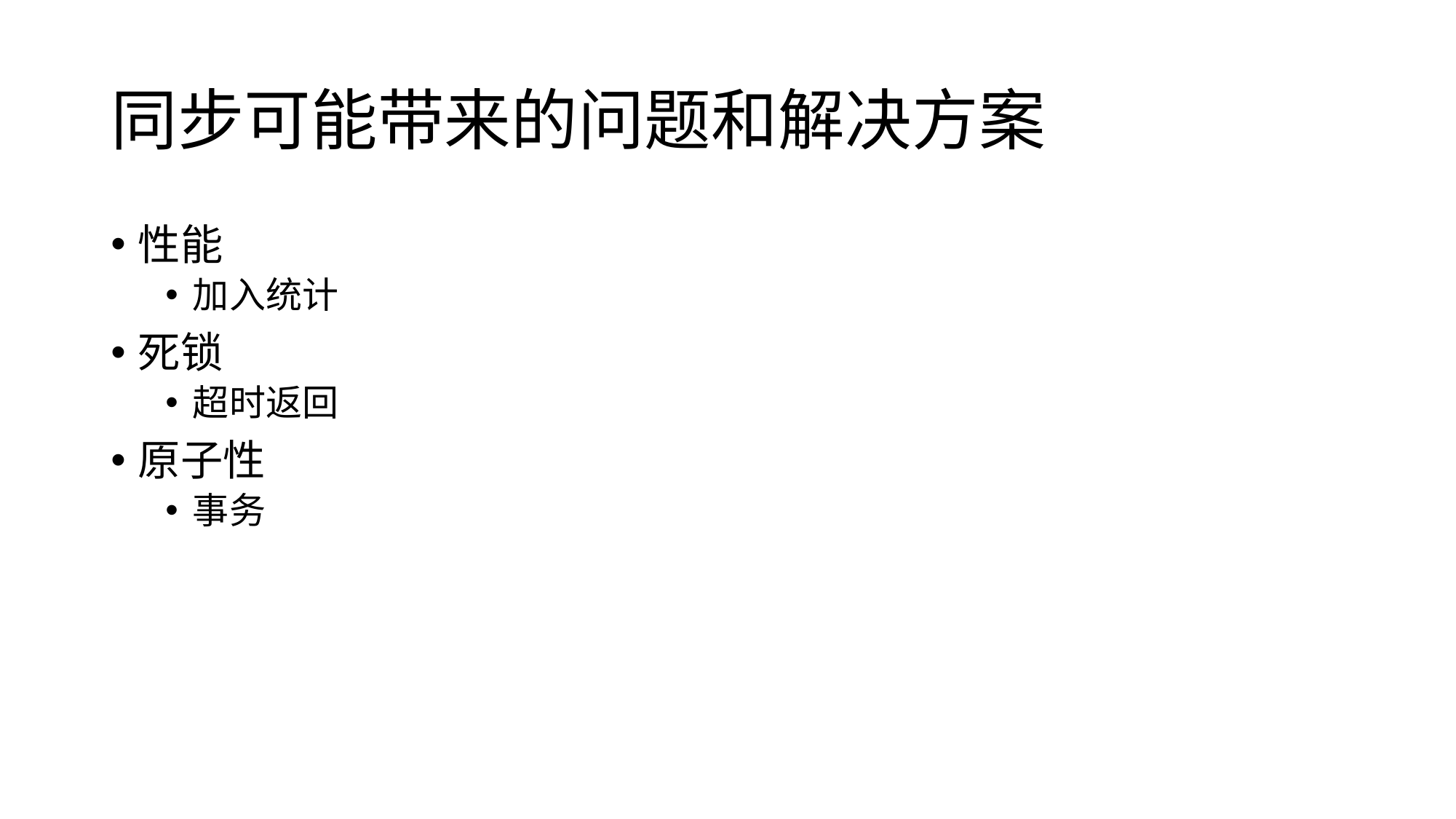

# 同步可能带来的问题和解决方案
性能
加入统计
死锁
超时返回
原子性
事务